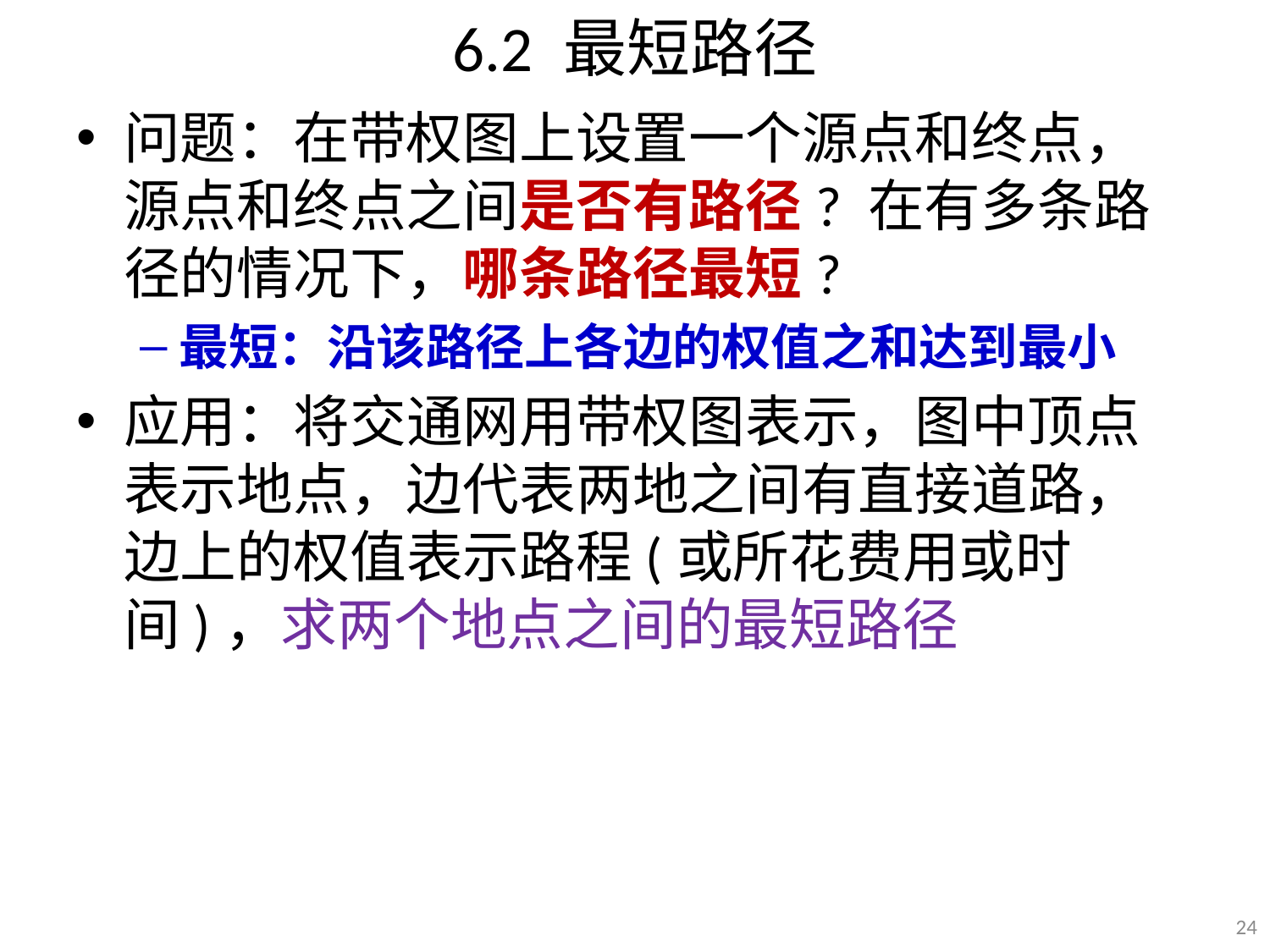

# 6.2 最短路径
问题：在带权图上设置一个源点和终点，源点和终点之间是否有路径? 在有多条路径的情况下，哪条路径最短?
最短：沿该路径上各边的权值之和达到最小
应用：将交通网用带权图表示，图中顶点表示地点，边代表两地之间有直接道路，边上的权值表示路程(或所花费用或时间)，求两个地点之间的最短路径
24